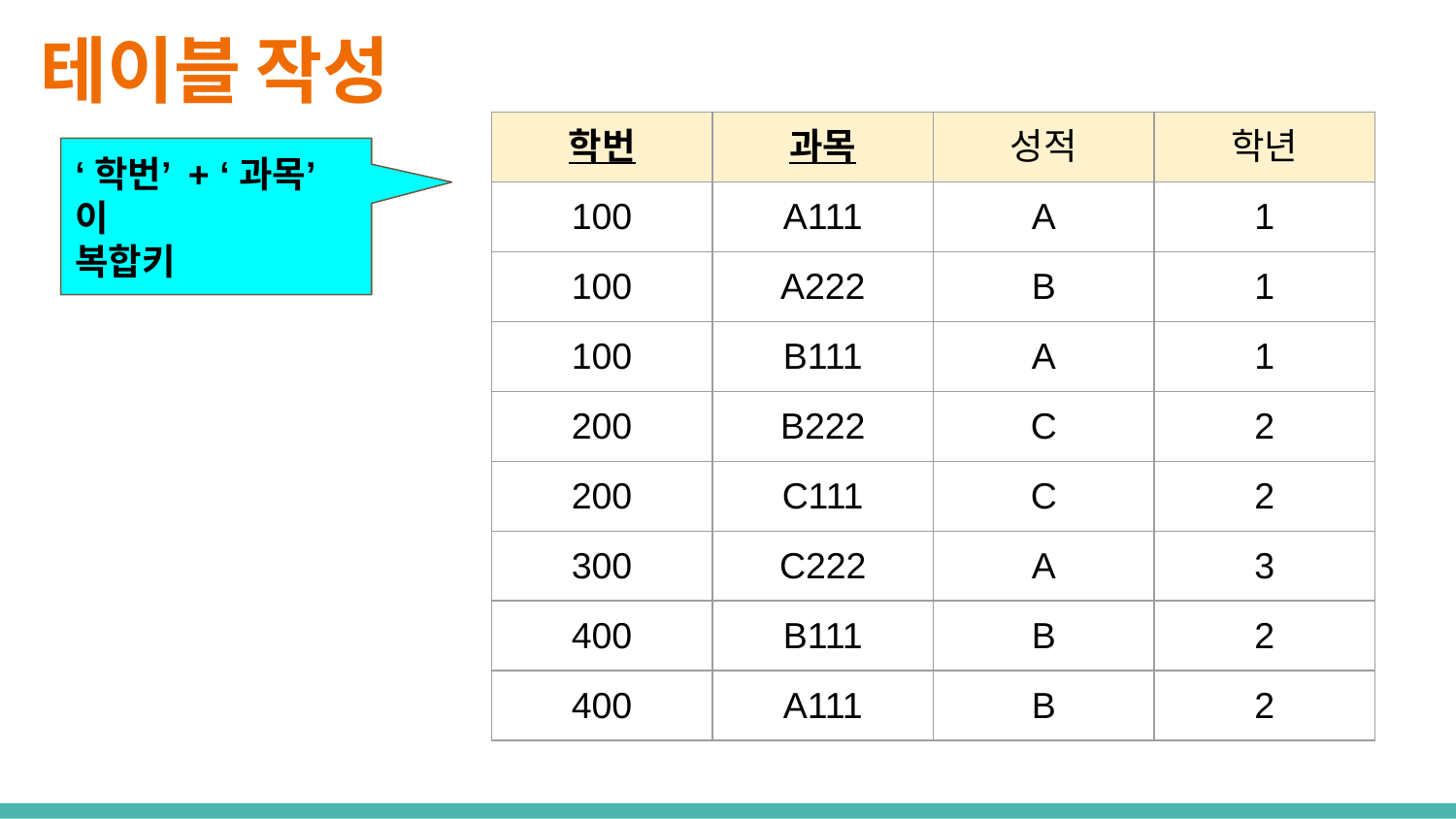

# 테이블 작성
| 학번 | 과목 | 성적 | 학년 |
| --- | --- | --- | --- |
| 100 | A111 | A | 1 |
| 100 | A222 | B | 1 |
| 100 | B111 | A | 1 |
| 200 | B222 | C | 2 |
| 200 | C111 | C | 2 |
| 300 | C222 | A | 3 |
| 400 | B111 | B | 2 |
| 400 | A111 | B | 2 |
‘학번’ + ‘과목’ 이
복합키